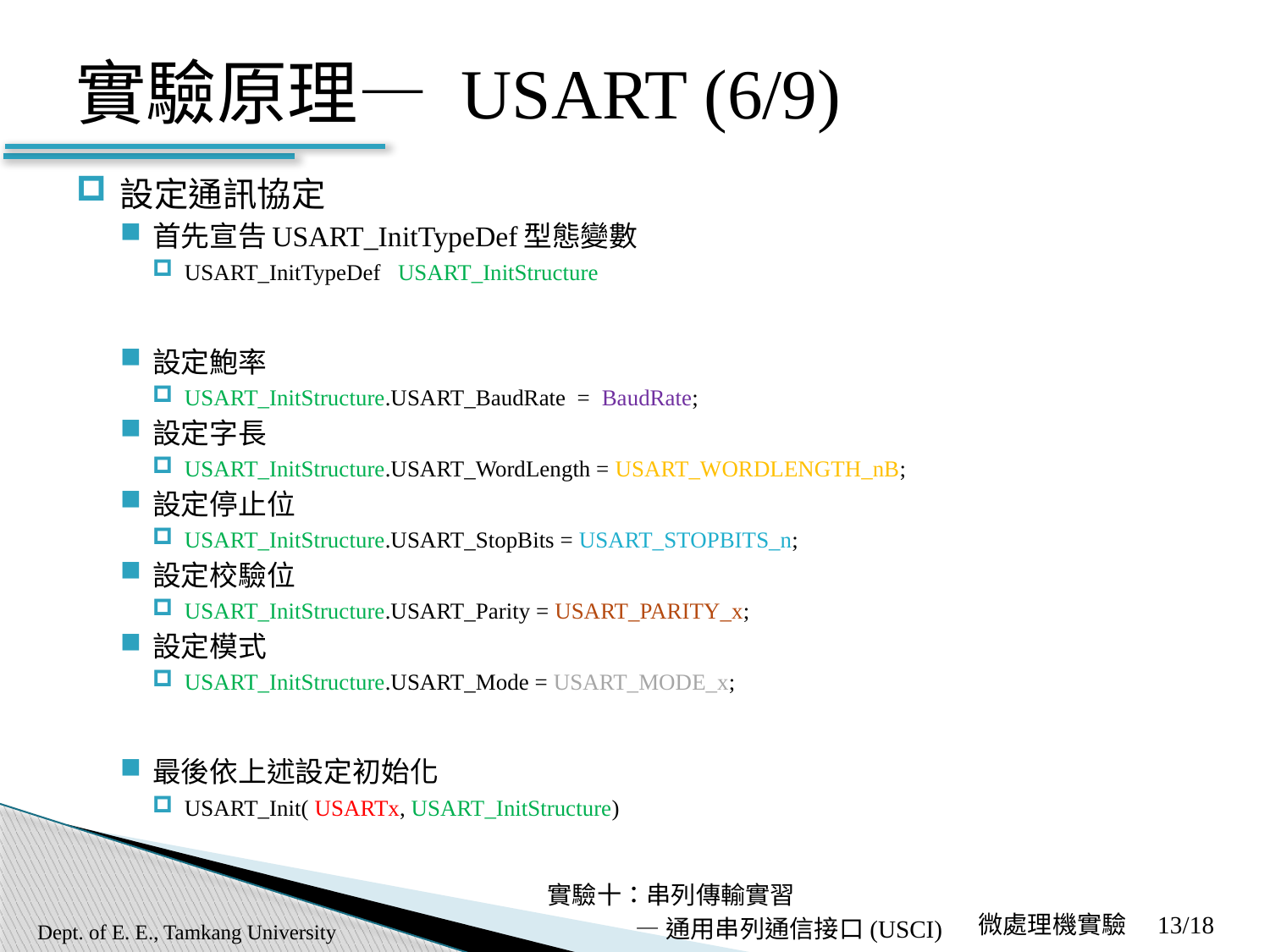

# 實驗原理— USART (6/9)
設定通訊協定
首先宣告USART_InitTypeDef型態變數
USART_InitTypeDef   USART_InitStructure

設定鮑率
USART_InitStructure.USART_BaudRate  =  BaudRate;
設定字長
USART_InitStructure.USART_WordLength = USART_WORDLENGTH_nB;
設定停止位
USART_InitStructure.USART_StopBits = USART_STOPBITS_n;
設定校驗位
USART_InitStructure.USART_Parity = USART_PARITY_x;
設定模式
USART_InitStructure.USART_Mode = USART_MODE_x;

最後依上述設定初始化
USART_Init( USARTx, USART_InitStructure)